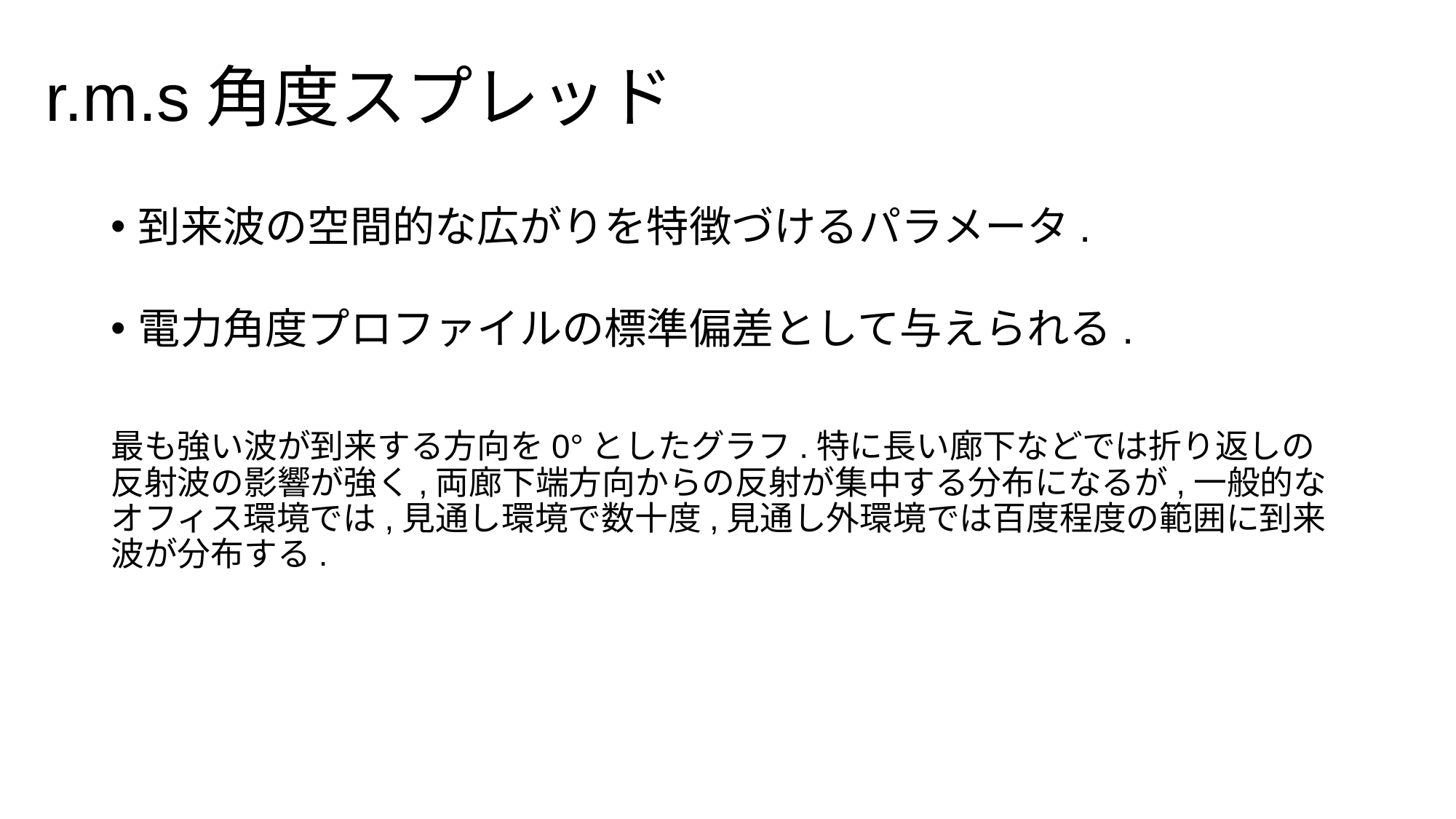

# r.m.s角度スプレッド
到来波の空間的な広がりを特徴づけるパラメータ.

電力角度プロファイルの標準偏差として与えられる.

最も強い波が到来する方向を0°としたグラフ.特に長い廊下などでは折り返しの反射波の影響が強く,両廊下端方向からの反射が集中する分布になるが,一般的なオフィス環境では,見通し環境で数十度,見通し外環境では百度程度の範囲に到来波が分布する.